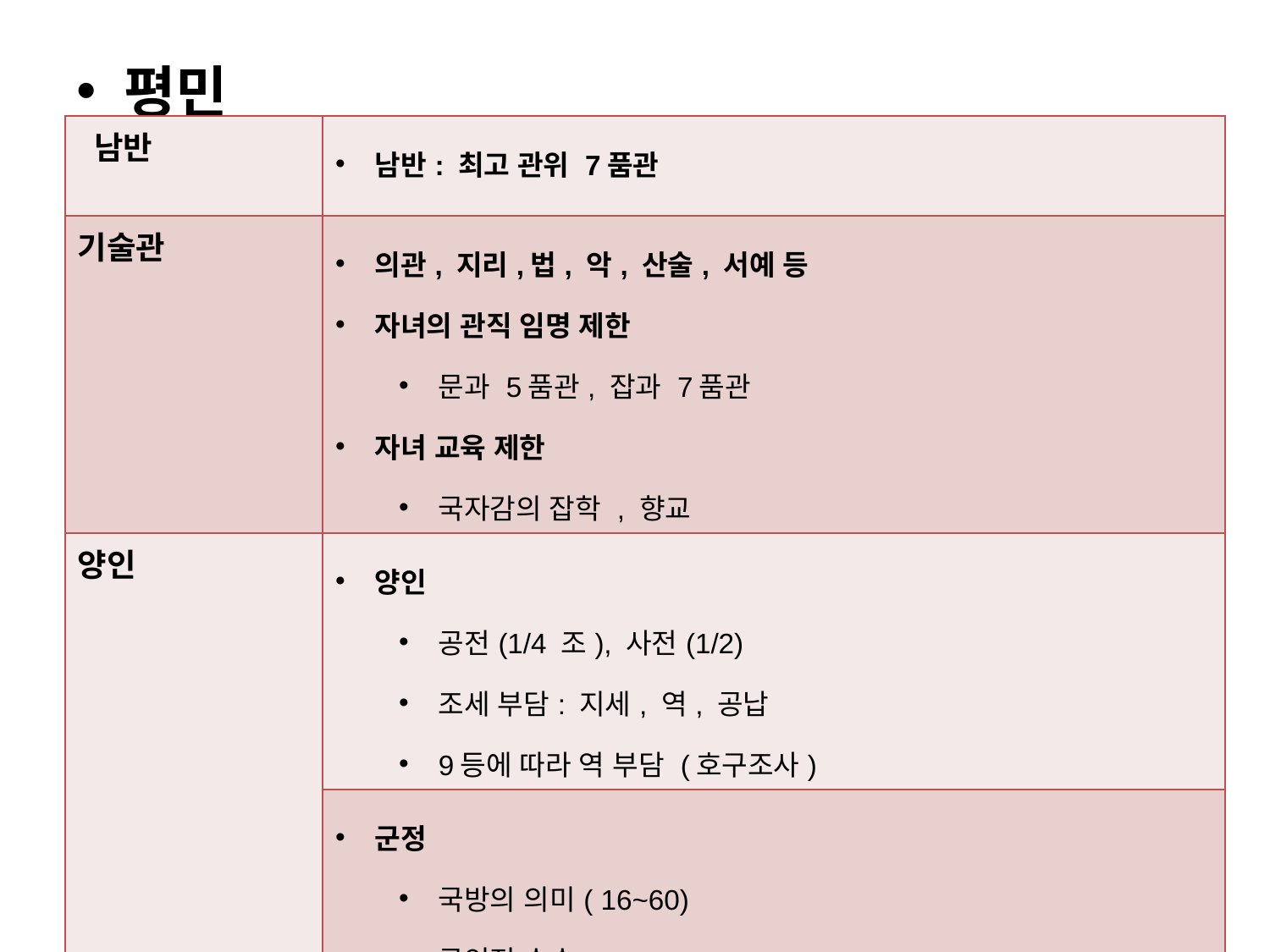

평민
| 남반 | 남반: 최고 관위 7품관 |
| --- | --- |
| 기술관 | 의관, 지리,법, 악, 산술, 서예 등 자녀의 관직 임명 제한 문과 5품관, 잡과 7품관 자녀 교육 제한 국자감의 잡학 , 향교 |
| 양인 | 양인 공전(1/4 조), 사전(1/2) 조세 부담: 지세, 역, 공납 9등에 따라 역 부담 (호구조사) |
|  | 군정 국방의 의미( 16~60) 군인전 수수 요역 면제 |